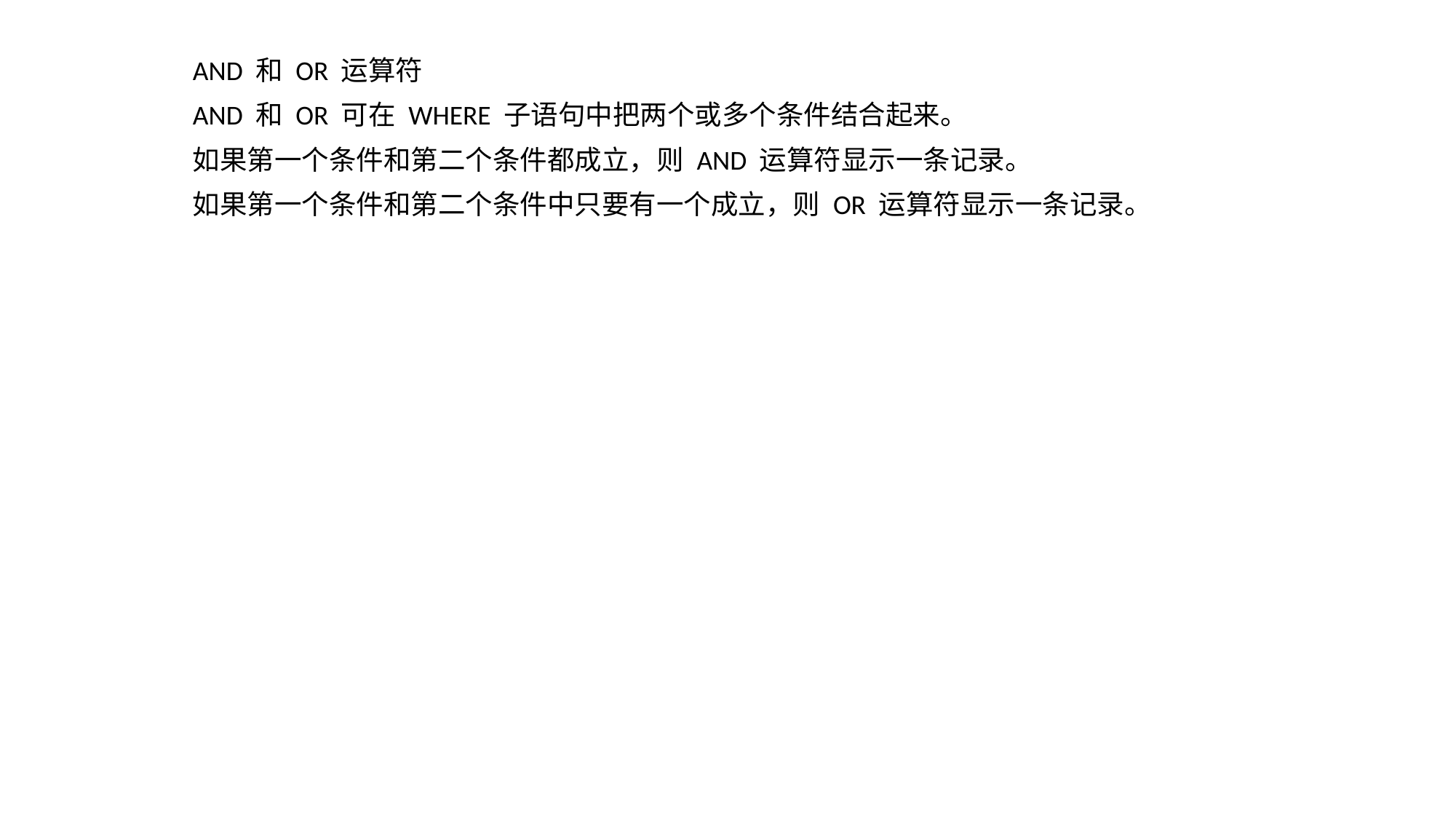

AND 和 OR 运算符
AND 和 OR 可在 WHERE 子语句中把两个或多个条件结合起来。
如果第一个条件和第二个条件都成立，则 AND 运算符显示一条记录。
如果第一个条件和第二个条件中只要有一个成立，则 OR 运算符显示一条记录。